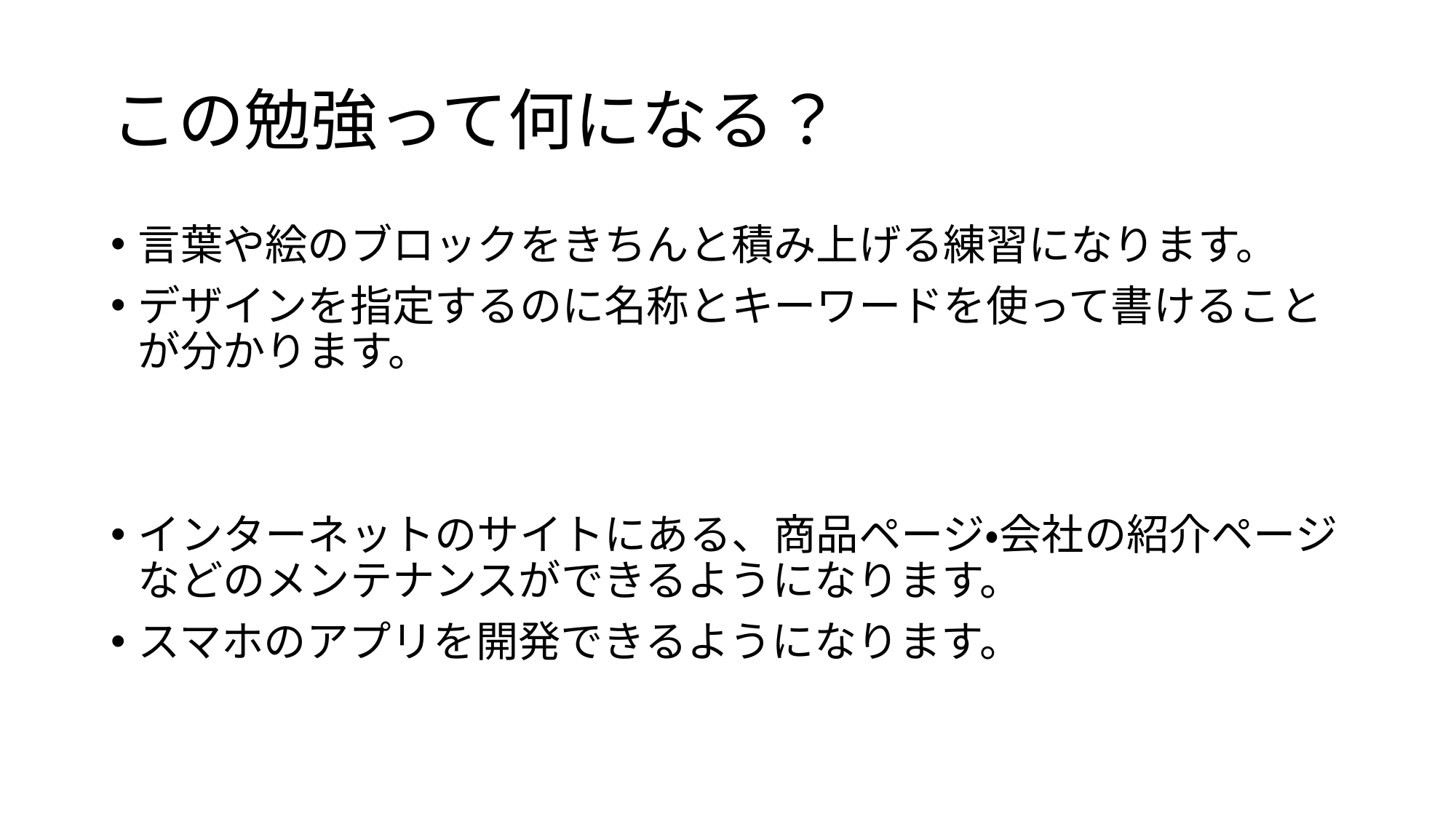

# この勉強って何になる？
言葉や絵のブロックをきちんと積み上げる練習になります。
デザインを指定するのに名称とキーワードを使って書けることが分かります。

インターネットのサイトにある、商品ページ・会社の紹介ページなどのメンテナンスができるようになります。
スマホのアプリを開発できるようになります。